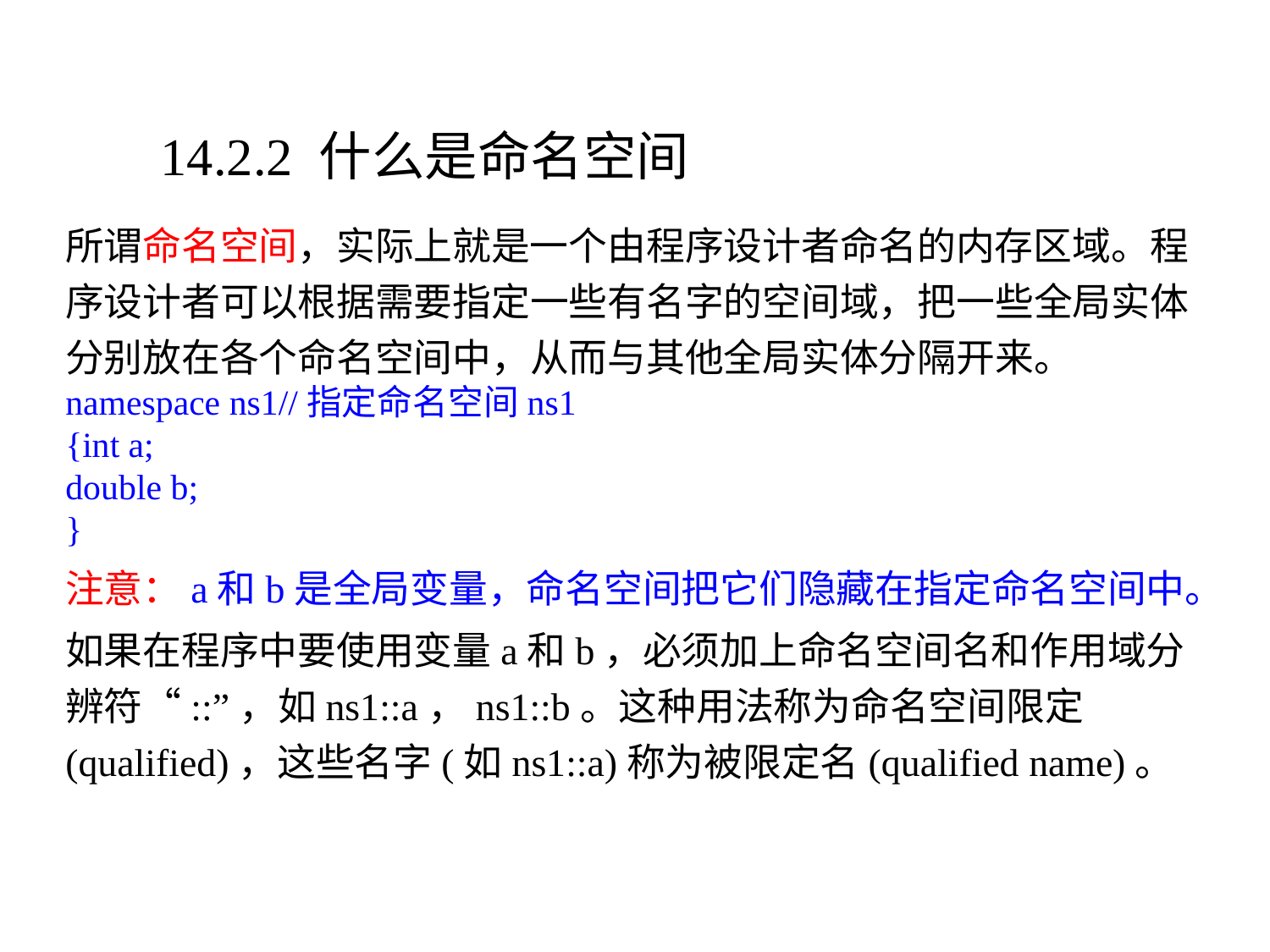

14.2.2 什么是命名空间
所谓命名空间，实际上就是一个由程序设计者命名的内存区域。程序设计者可以根据需要指定一些有名字的空间域，把一些全局实体分别放在各个命名空间中，从而与其他全局实体分隔开来。
namespace ns1//指定命名空间ns1
{int a;
double b;
}
注意：a和b是全局变量，命名空间把它们隐藏在指定命名空间中。
如果在程序中要使用变量a和b，必须加上命名空间名和作用域分辨符“::”，如ns1::a，ns1::b。这种用法称为命名空间限定(qualified)，这些名字(如ns1::a)称为被限定名(qualified name)。